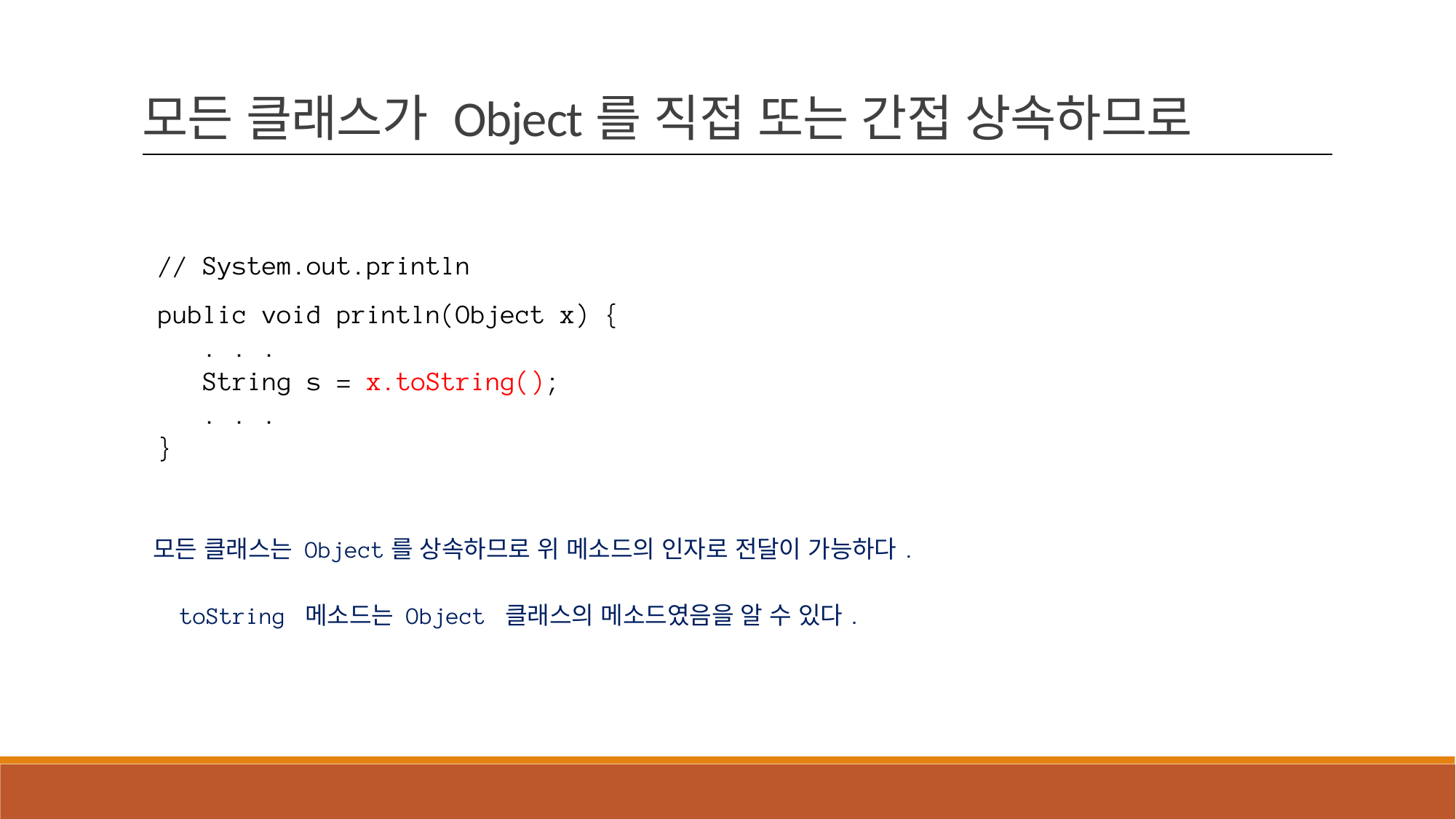

모든 클래스가 Object를 직접 또는 간접 상속하므로

   // System.out.println
   public void println(Object x) {
      . . .
      String s = x.toString();
      . . .
   }

     모든 클래스는 Object를 상속하므로 위 메소드의 인자로 전달이 가능하다.

     toString 메소드는 Object 클래스의 메소드였음을 알 수 있다.